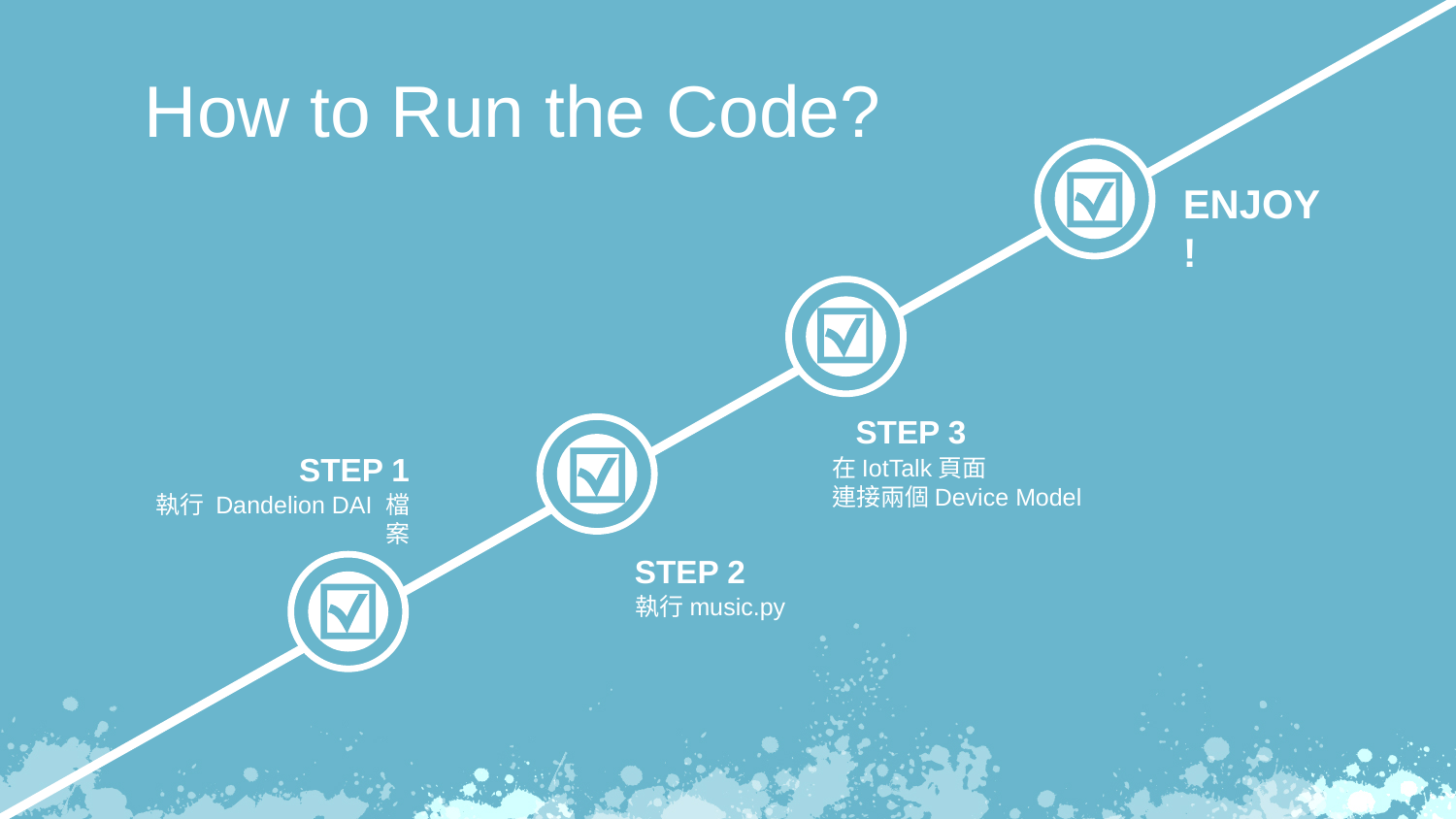

How to Run the Code?

ENJOY!

STEP 3
在IotTalk頁面
連接兩個Device Model

STEP 1
執行 Dandelion DAI 檔案

STEP 2
執行music.py